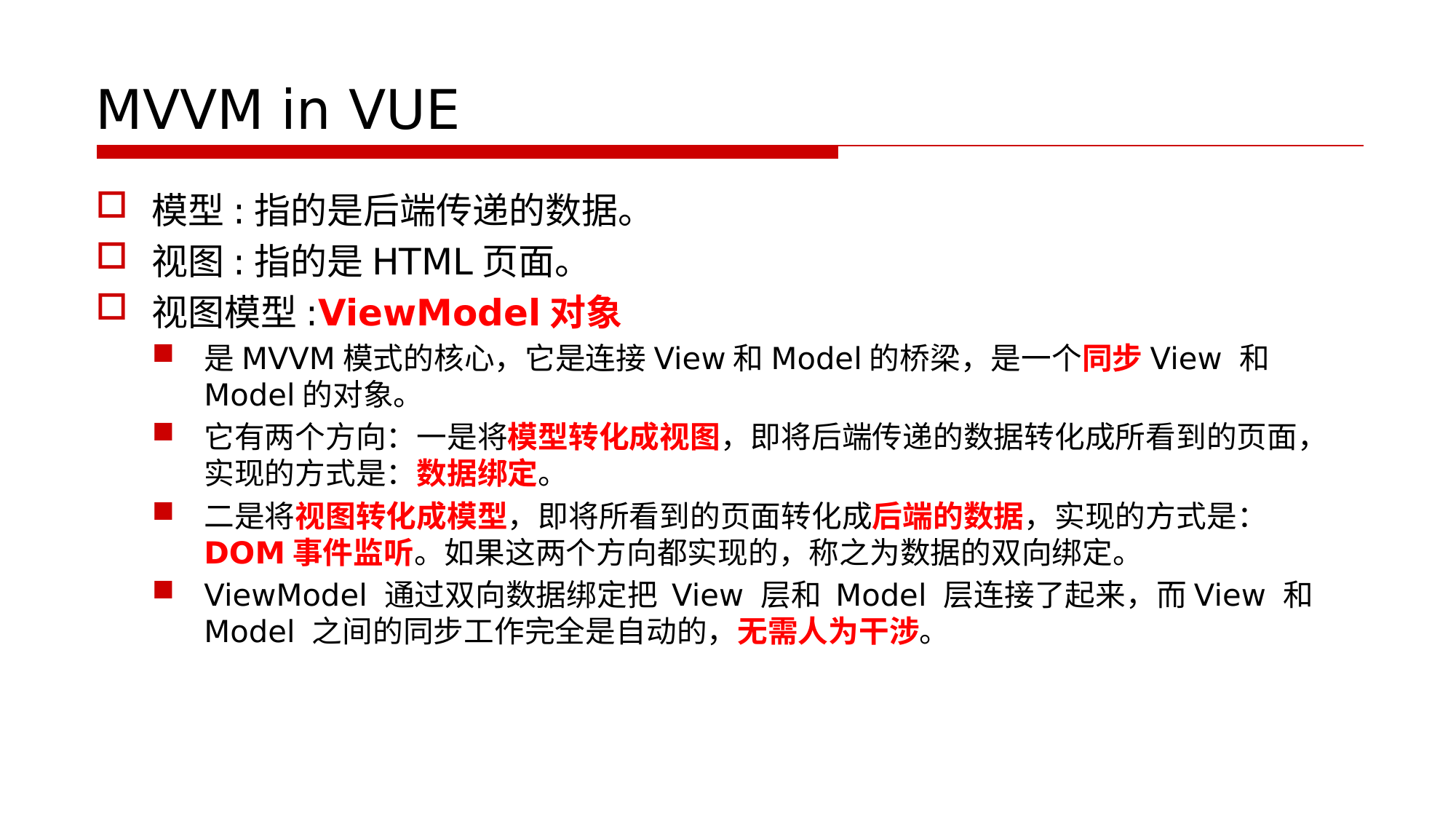

# MVVM in VUE
模型:指的是后端传递的数据。
视图:指的是HTML页面。
视图模型:ViewModel对象
是MVVM模式的核心，它是连接View和Model的桥梁，是一个同步View 和 Model的对象。
它有两个方向：一是将模型转化成视图，即将后端传递的数据转化成所看到的页面，实现的方式是：数据绑定。
二是将视图转化成模型，即将所看到的页面转化成后端的数据，实现的方式是：DOM事件监听。如果这两个方向都实现的，称之为数据的双向绑定。
ViewModel 通过双向数据绑定把 View 层和 Model 层连接了起来，而View 和 Model 之间的同步工作完全是自动的，无需人为干涉。